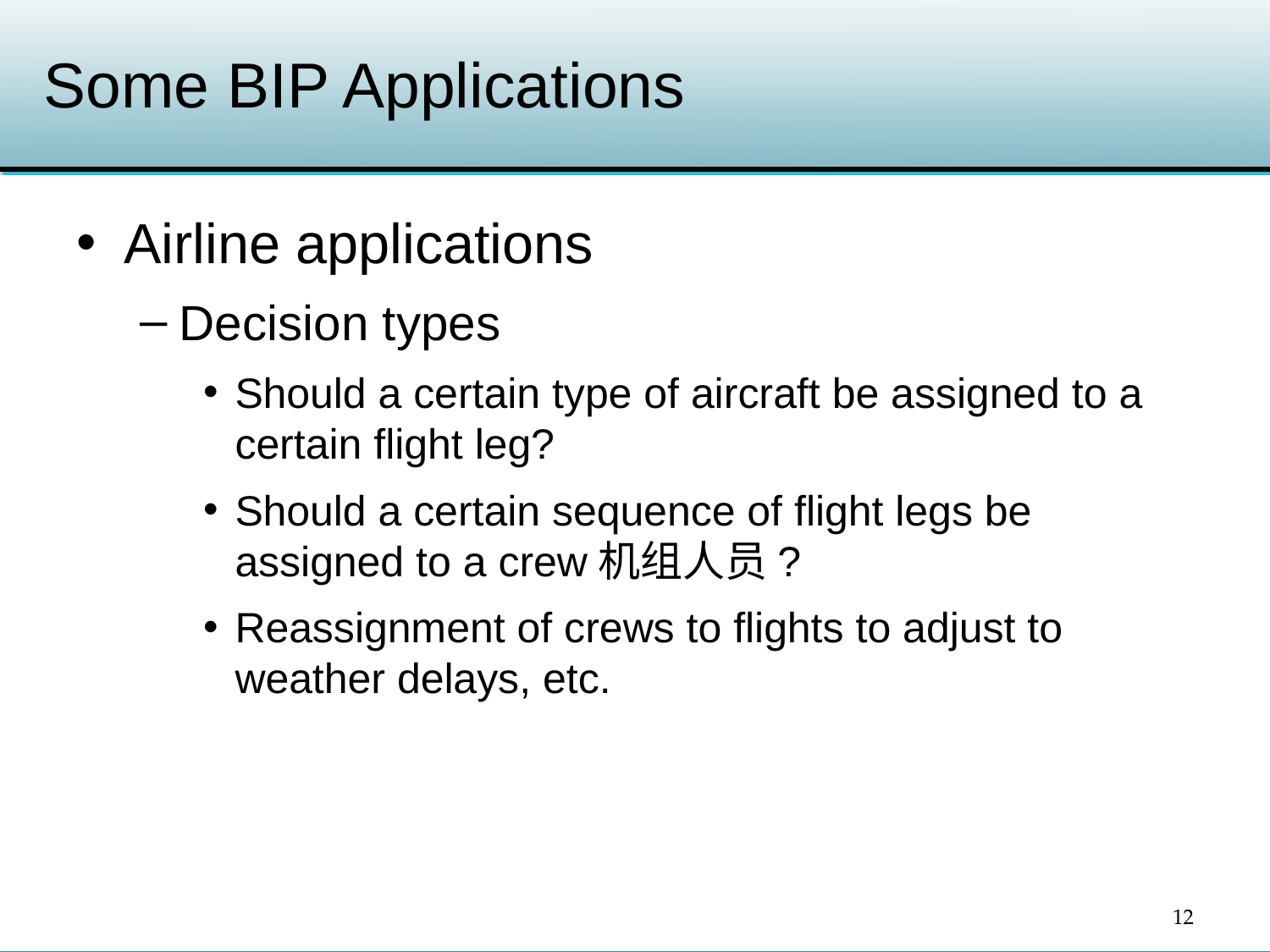

# Some BIP Applications
Airline applications
Decision types
Should a certain type of aircraft be assigned to a certain flight leg?
Should a certain sequence of flight legs be assigned to a crew机组人员?
Reassignment of crews to flights to adjust to weather delays, etc.

12